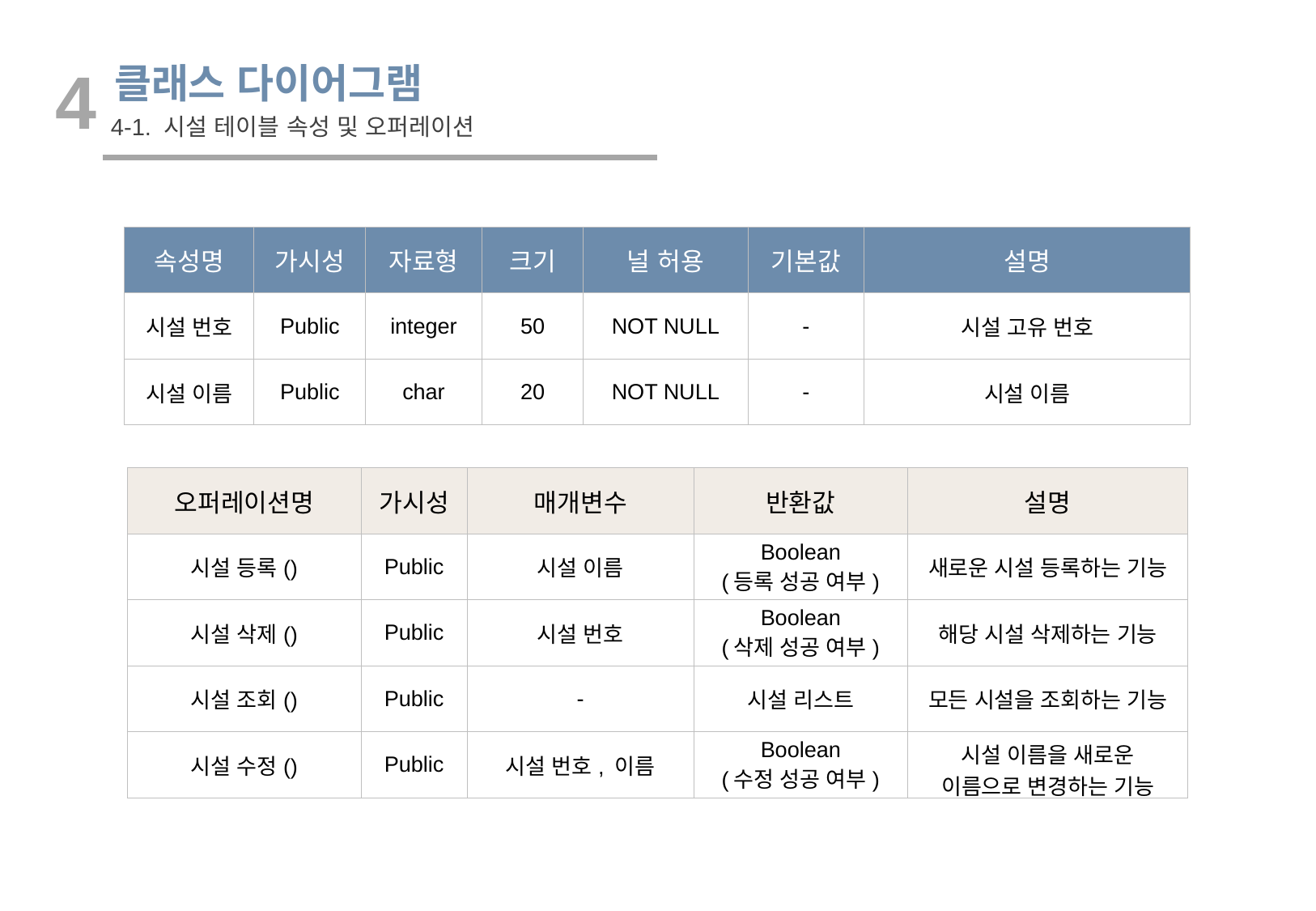

4
클래스 다이어그램
4-1. 시설 테이블 속성 및 오퍼레이션
| 속성명 | 가시성 | 자료형 | 크기 | 널 허용 | 기본값 | 설명 |
| --- | --- | --- | --- | --- | --- | --- |
| 시설 번호 | Public | integer | 50 | NOT NULL | - | 시설 고유 번호 |
| 시설 이름 | Public | char | 20 | NOT NULL | - | 시설 이름 |
| 오퍼레이션명 | 가시성 | 매개변수 | 반환값 | 설명 |
| --- | --- | --- | --- | --- |
| 시설 등록() | Public | 시설 이름 | Boolean (등록 성공 여부) | 새로운 시설 등록하는 기능 |
| 시설 삭제() | Public | 시설 번호 | Boolean (삭제 성공 여부) | 해당 시설 삭제하는 기능 |
| 시설 조회() | Public | - | 시설 리스트 | 모든 시설을 조회하는 기능 |
| 시설 수정() | Public | 시설 번호, 이름 | Boolean (수정 성공 여부) | 시설 이름을 새로운 이름으로 변경하는 기능 |